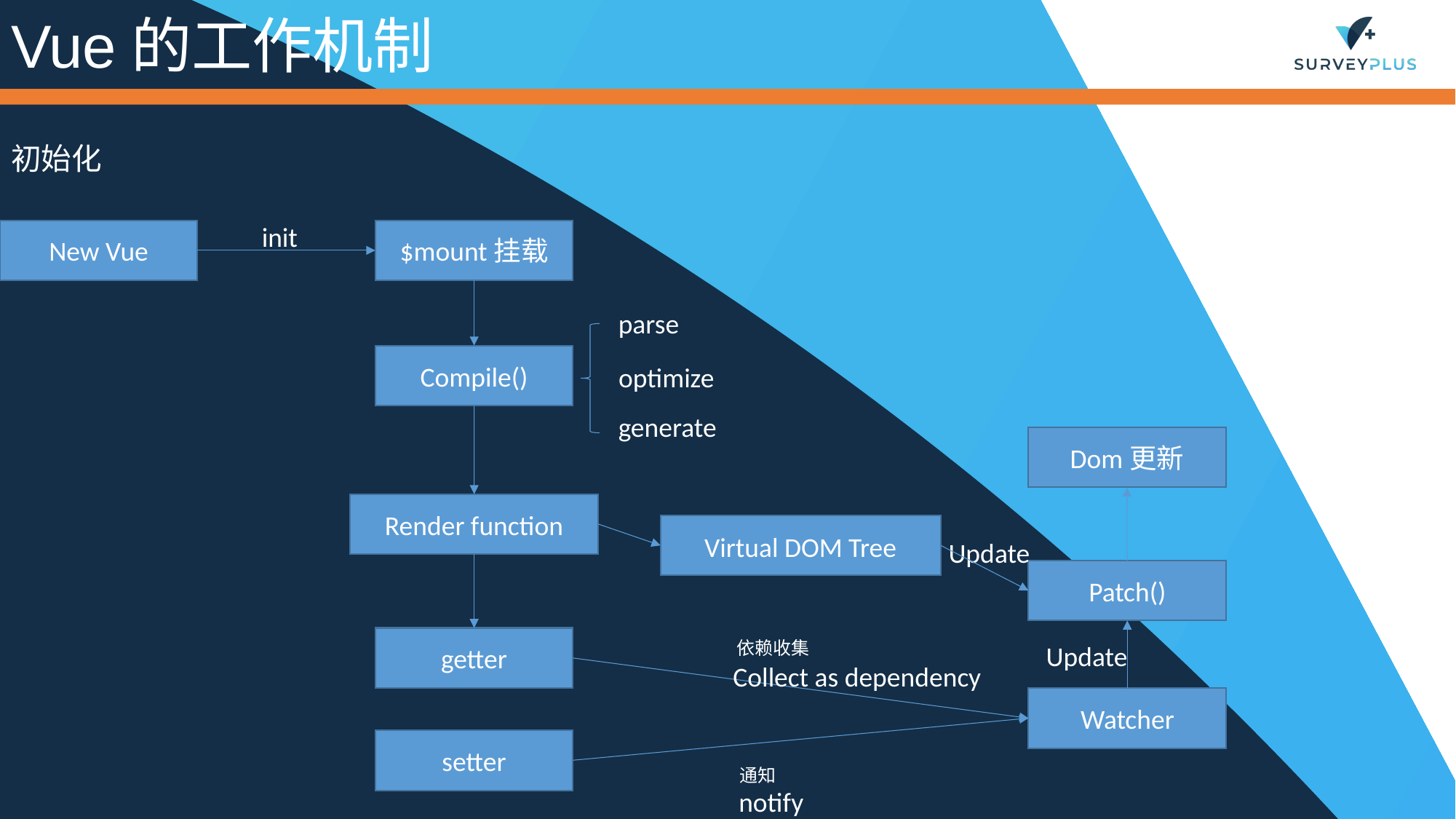

# Vue的工作机制
初始化
init
New Vue
$mount挂载
parse

Compile()
optimize
generate
Dom更新
Render function

Virtual DOM Tree
Update
Patch()
getter
依赖收集
Update
Collect as dependency
Watcher
setter
通知
notify